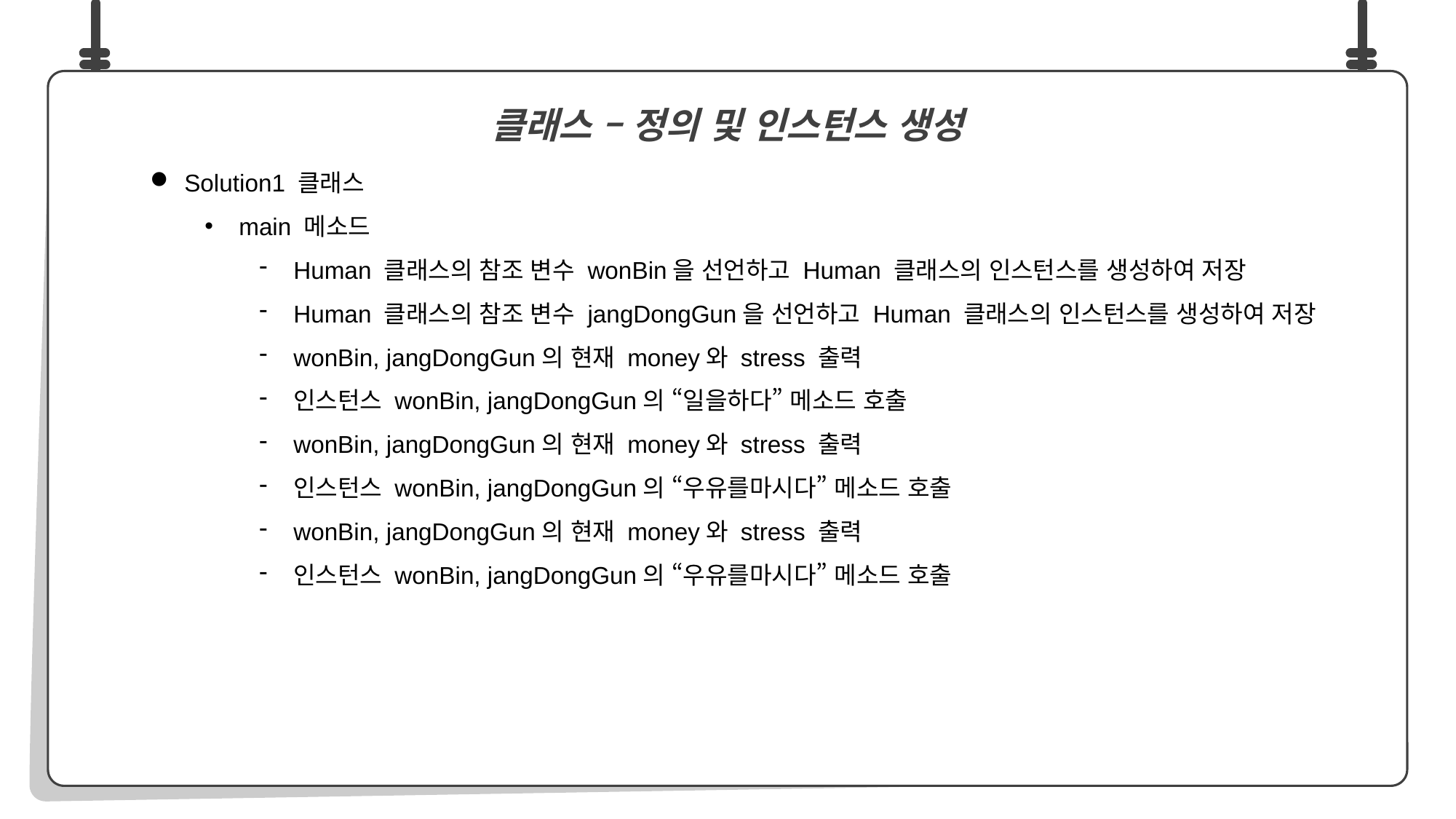

Solution1 클래스
main 메소드
Human 클래스의 참조 변수 wonBin을 선언하고 Human 클래스의 인스턴스를 생성하여 저장
Human 클래스의 참조 변수 jangDongGun을 선언하고 Human 클래스의 인스턴스를 생성하여 저장
wonBin, jangDongGun의 현재 money와 stress 출력
인스턴스 wonBin, jangDongGun의 “일을하다” 메소드 호출
wonBin, jangDongGun의 현재 money와 stress 출력
인스턴스 wonBin, jangDongGun의 “우유를마시다” 메소드 호출
wonBin, jangDongGun의 현재 money와 stress 출력
인스턴스 wonBin, jangDongGun의 “우유를마시다” 메소드 호출

클래스 – 정의 및 인스턴스 생성